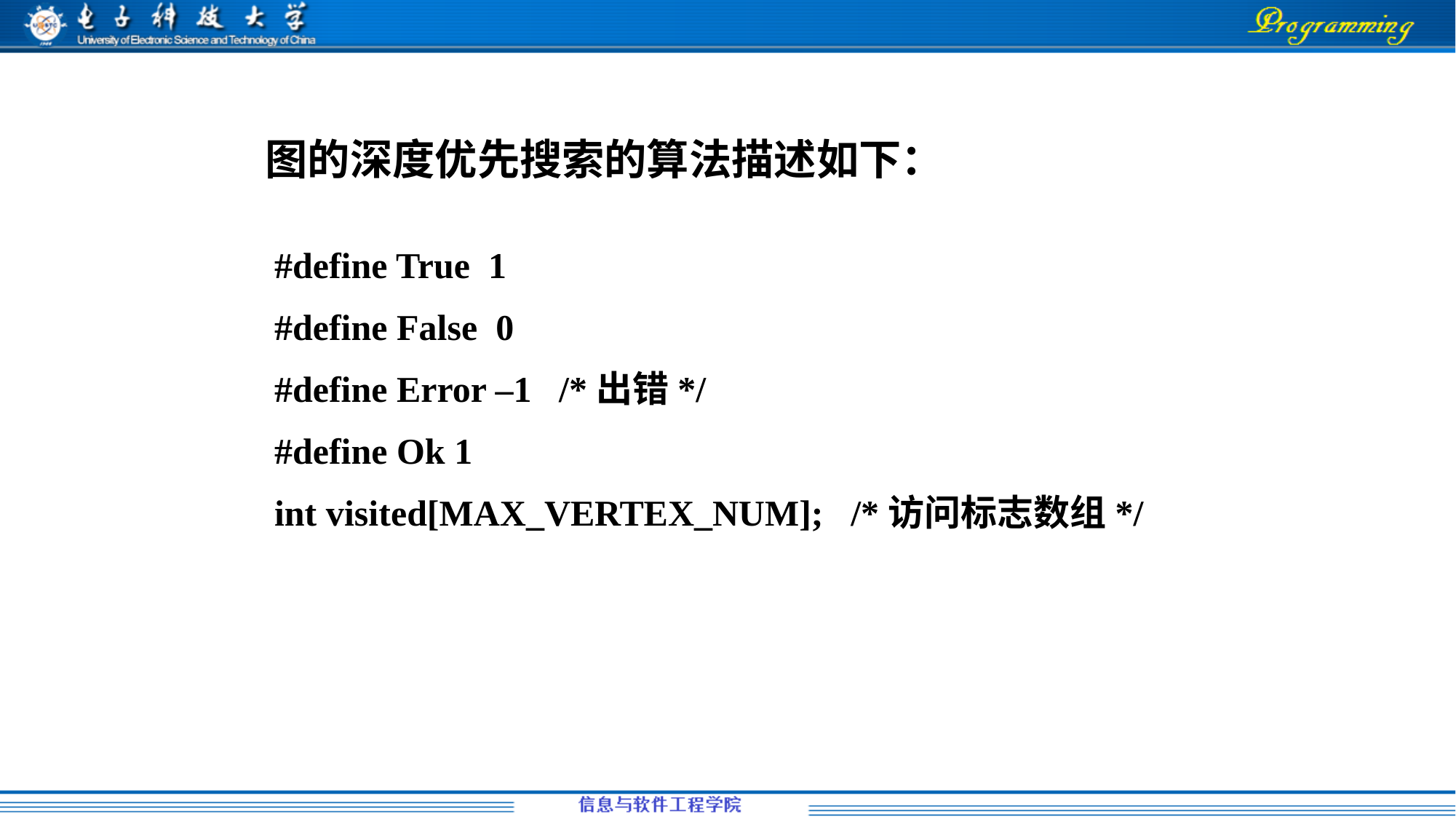

图的深度优先搜索的算法描述如下：
#define True  1
#define False  0
#define Error –1   /*出错*/
#define Ok 1
int visited[MAX_VERTEX_NUM];   /*访问标志数组*/